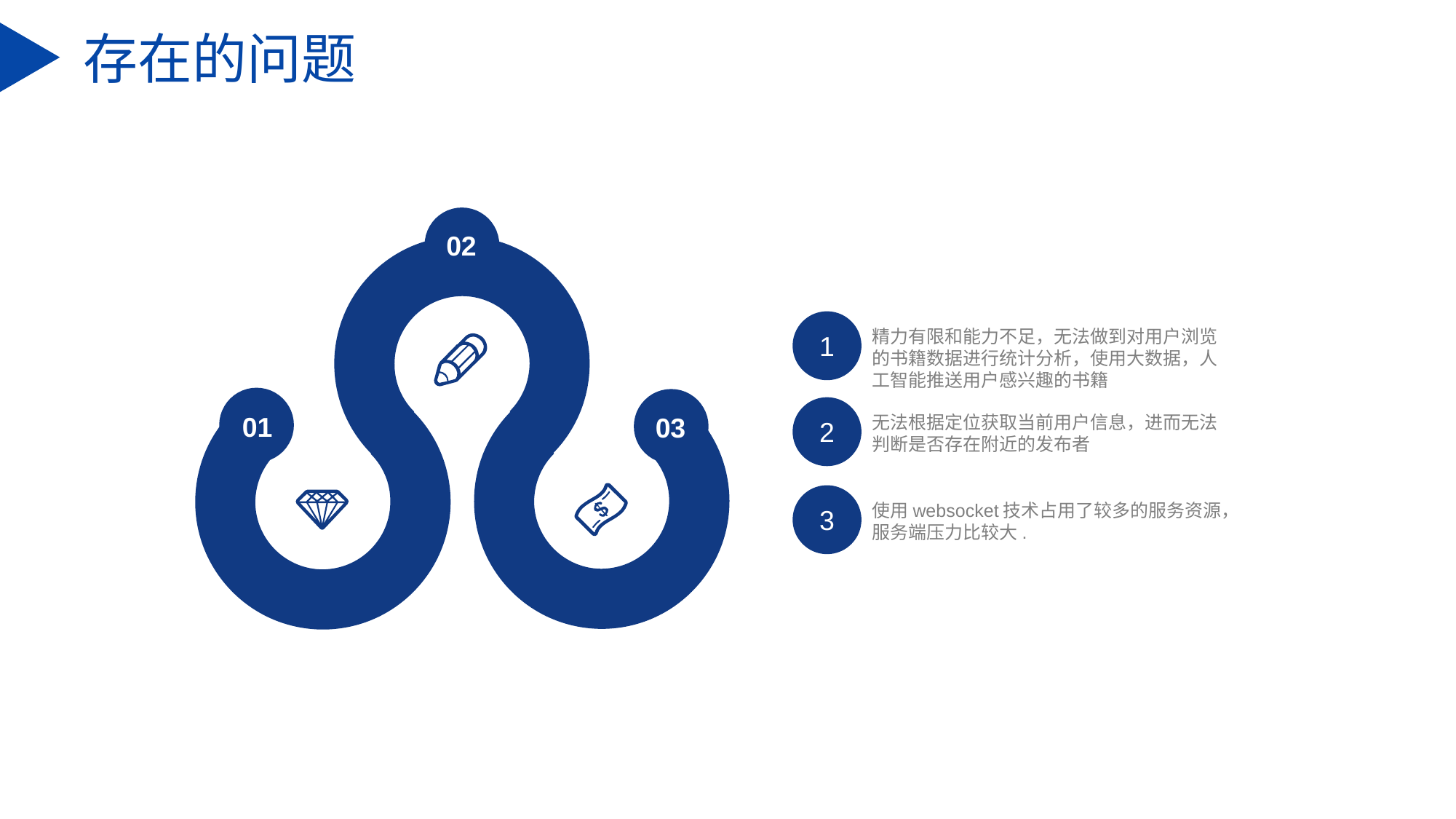

存在的问题

02

1
精力有限和能力不足，无法做到对用户浏览的书籍数据进行统计分析，使用大数据，人工智能推送用户感兴趣的书籍

01

03
2
无法根据定位获取当前用户信息，进而无法判断是否存在附近的发布者

3

使用websocket技术占用了较多的服务资源，服务端压力比较大.